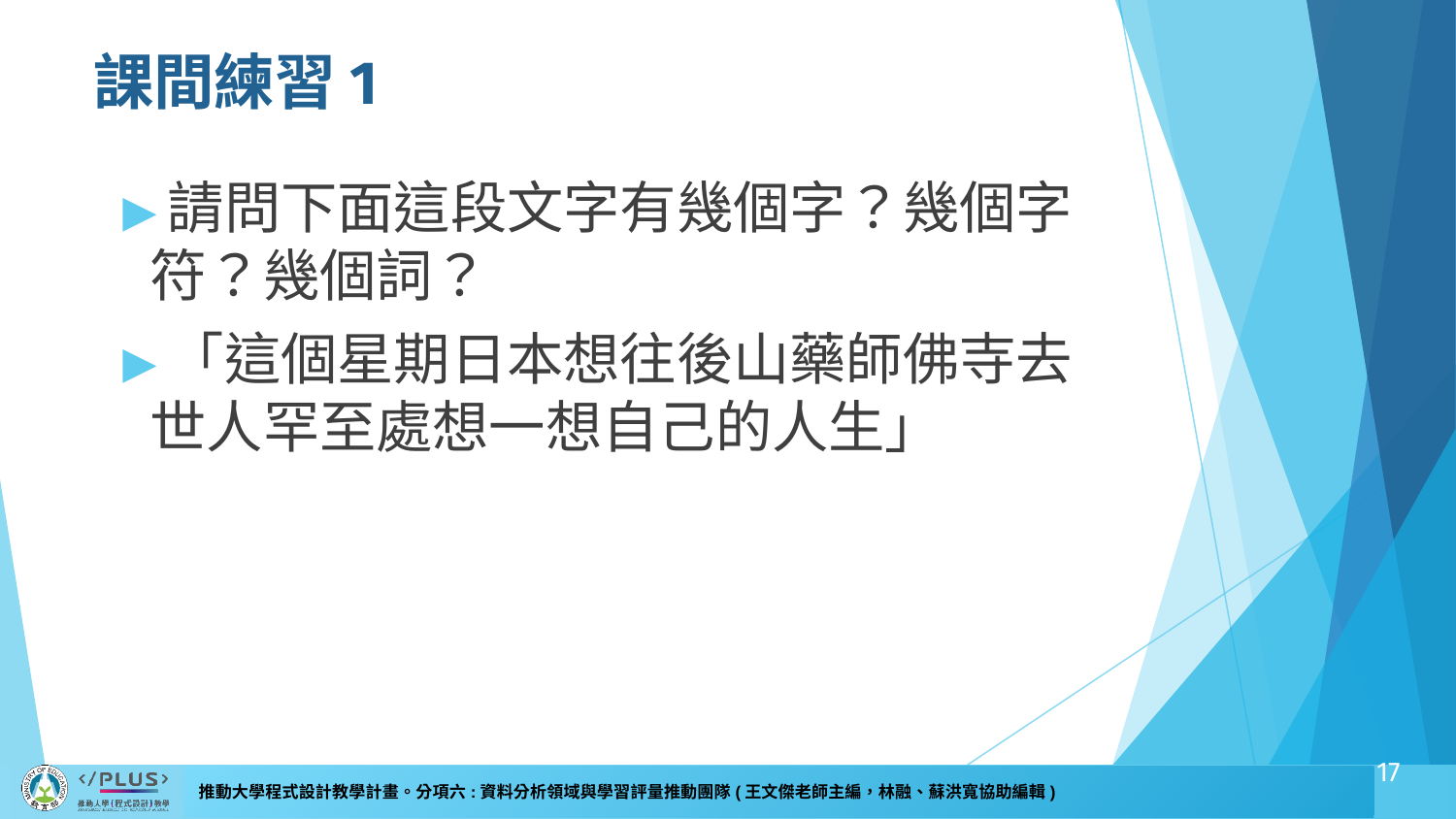

# 課間練習1
請問下面這段文字有幾個字？幾個字符？幾個詞？
「這個星期日本想往後山藥師佛寺去世人罕至處想一想自己的人生」

17